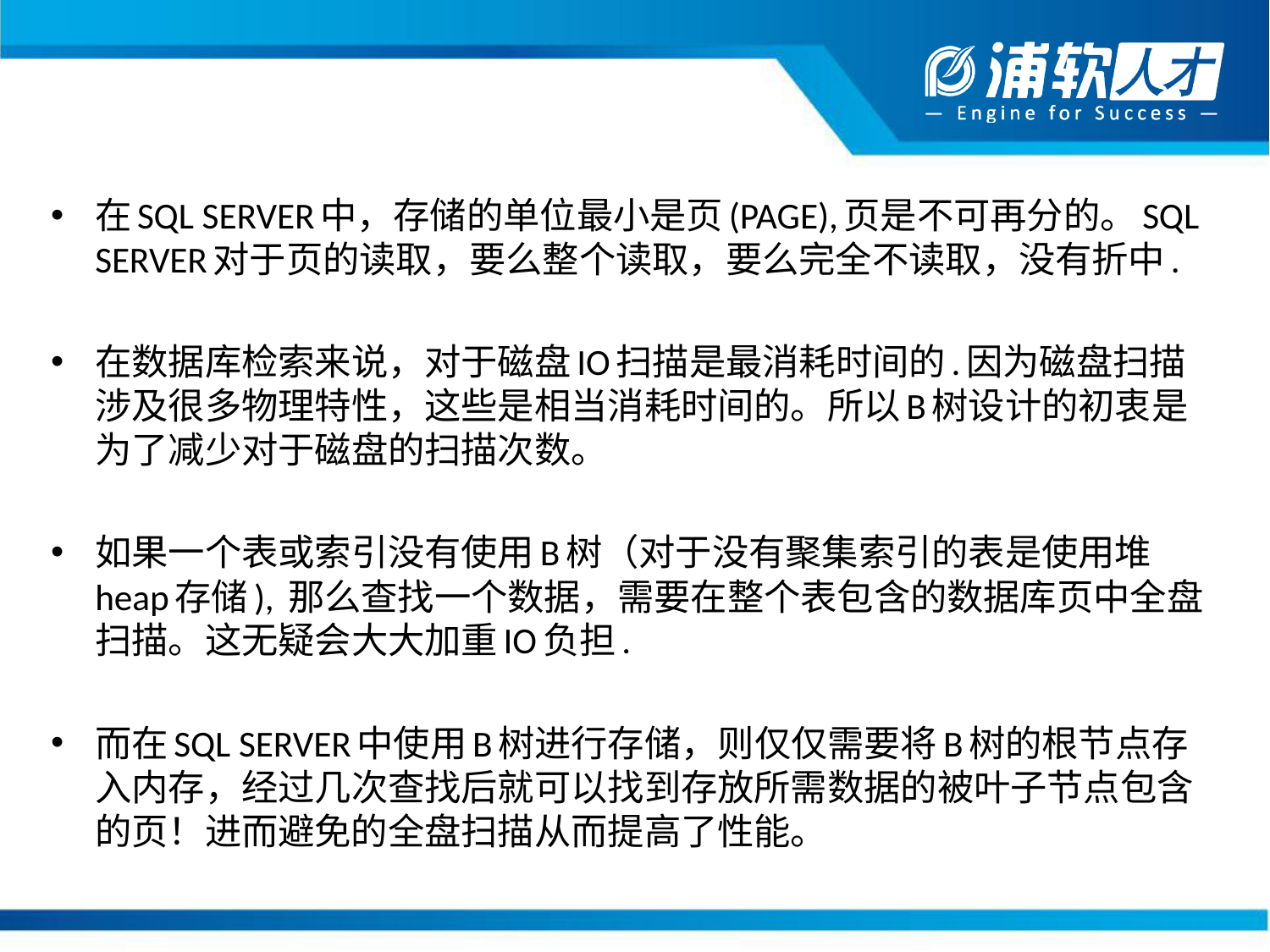

在SQL SERVER中，存储的单位最小是页(PAGE),页是不可再分的。SQL SERVER对于页的读取，要么整个读取，要么完全不读取，没有折中.

在数据库检索来说，对于磁盘IO扫描是最消耗时间的.因为磁盘扫描涉及很多物理特性，这些是相当消耗时间的。所以B树设计的初衷是为了减少对于磁盘的扫描次数。

如果一个表或索引没有使用B树（对于没有聚集索引的表是使用堆heap存储), 那么查找一个数据，需要在整个表包含的数据库页中全盘扫描。这无疑会大大加重IO负担.

而在SQL SERVER中使用B树进行存储，则仅仅需要将B树的根节点存入内存，经过几次查找后就可以找到存放所需数据的被叶子节点包含的页！进而避免的全盘扫描从而提高了性能。